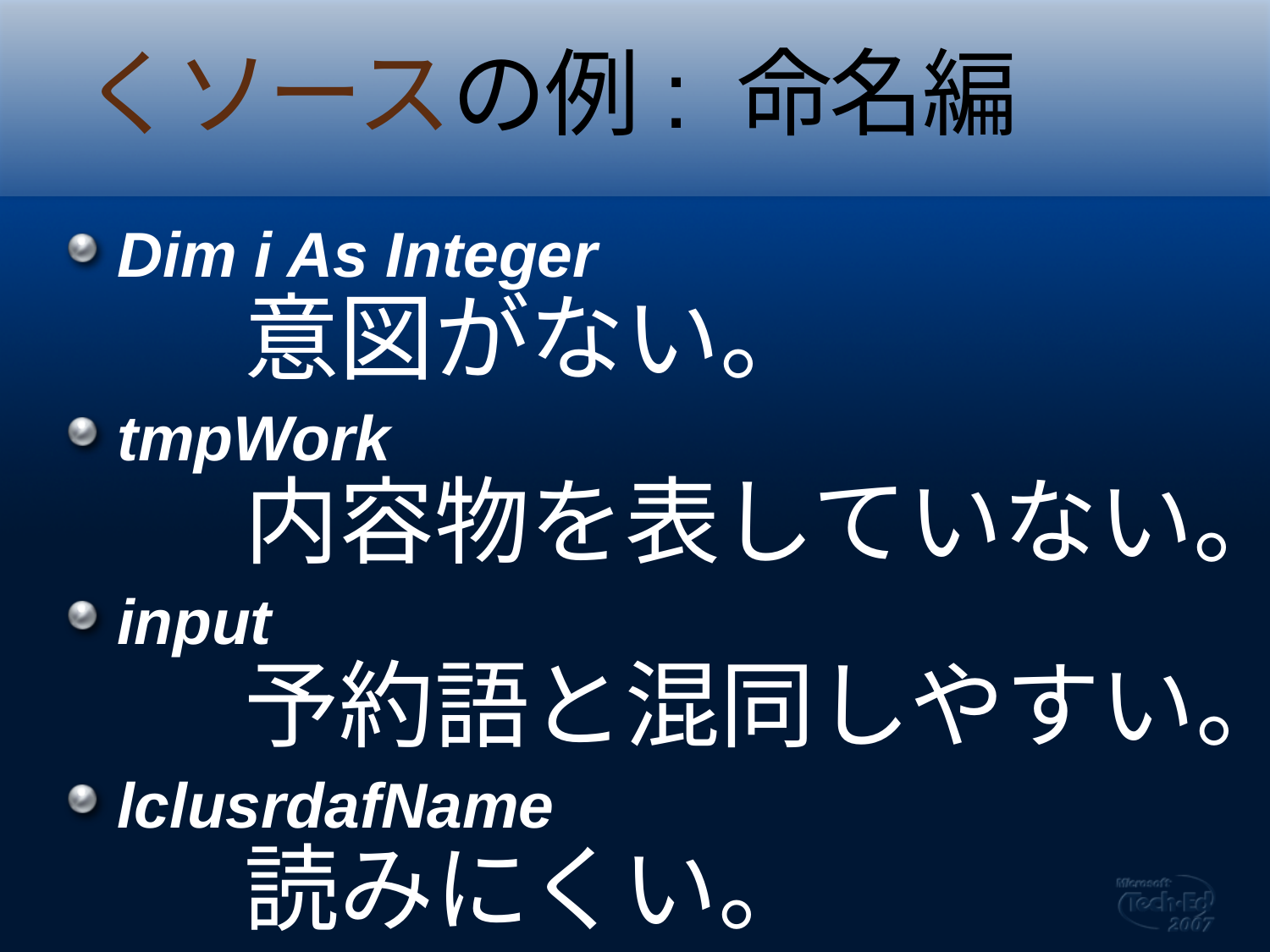

# くソースの例: 命名編
Dim i As Integer
	意図がない。
tmpWork
	内容物を表していない。
input
	予約語と混同しやすい。
lclusrdafName
	読みにくい。